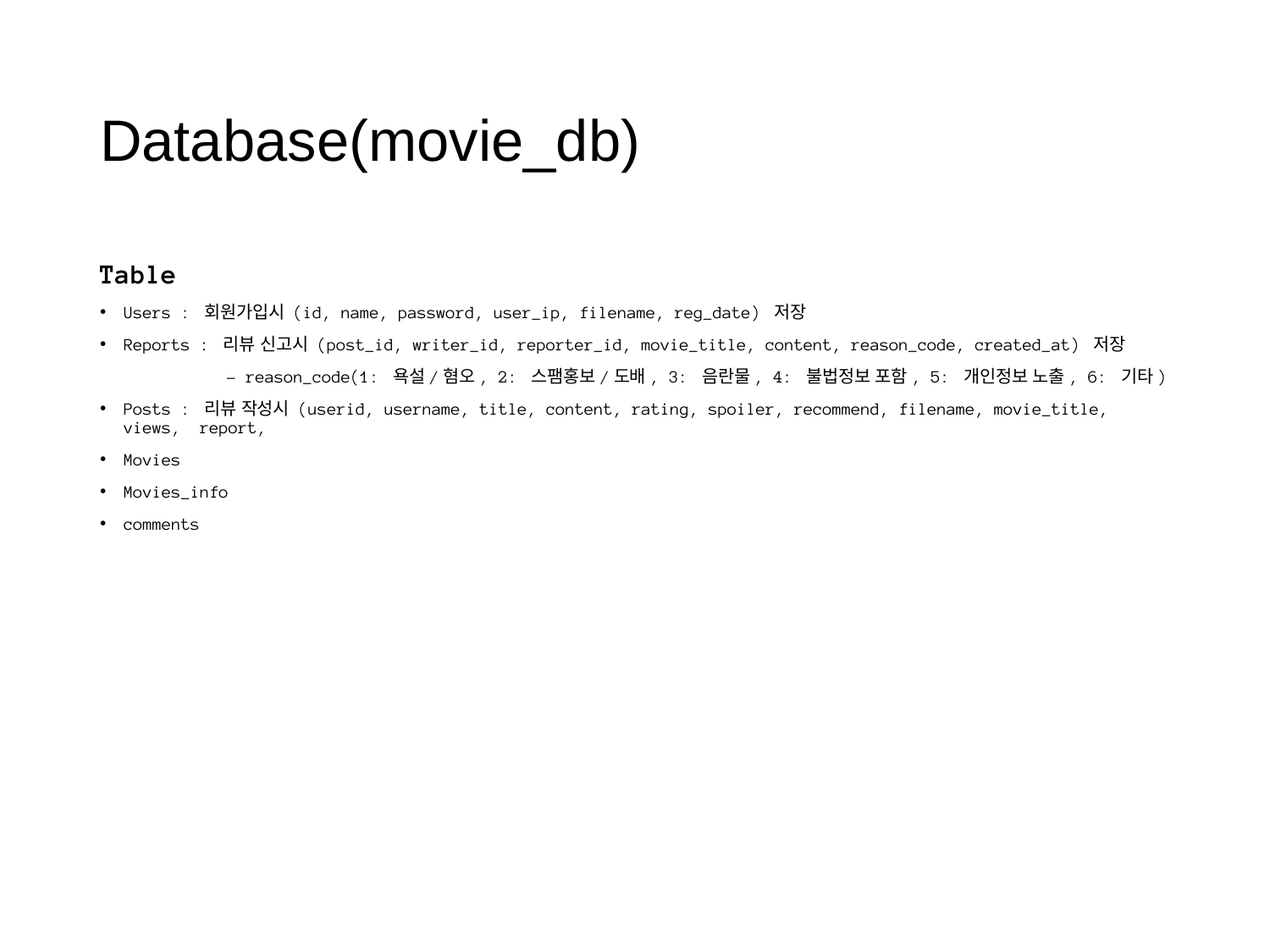

# Database(movie_db)
Table
Users : 회원가입시 (id, name, password, user_ip, filename, reg_date) 저장
Reports : 리뷰 신고시 (post_id, writer_id, reporter_id, movie_title, content, reason_code, created_at) 저장
	- reason_code(1: 욕설/혐오, 2: 스팸홍보/도배, 3: 음란물, 4: 불법정보 포함, 5: 개인정보 노출, 6: 기타)
Posts : 리뷰 작성시 (userid, username, title, content, rating, spoiler, recommend, filename, movie_title, views,  report,
Movies
Movies_info
comments